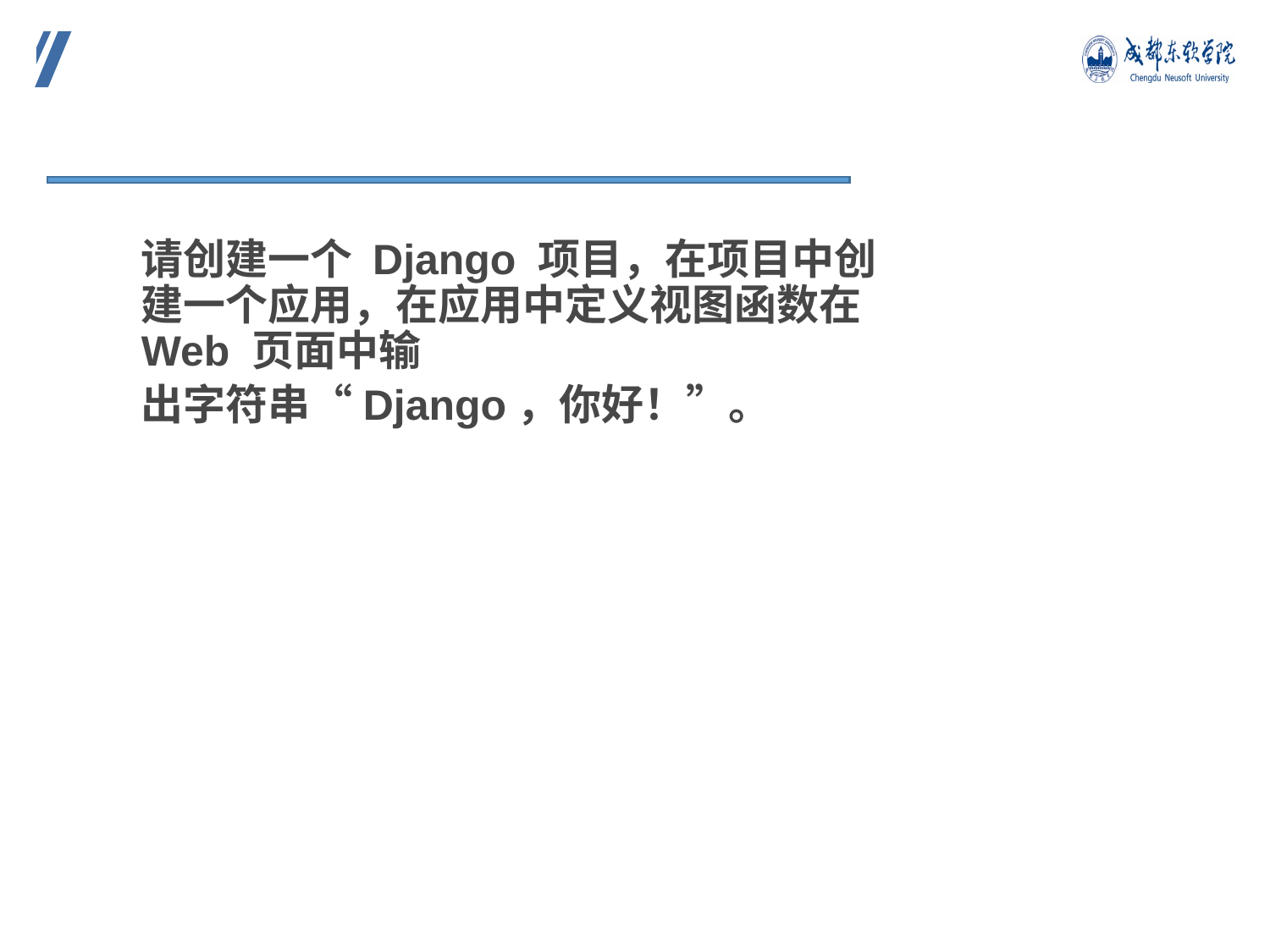

请创建一个 Django 项目，在项目中创建一个应用，在应用中定义视图函数在 Web 页面中输
出字符串“Django，你好！”。